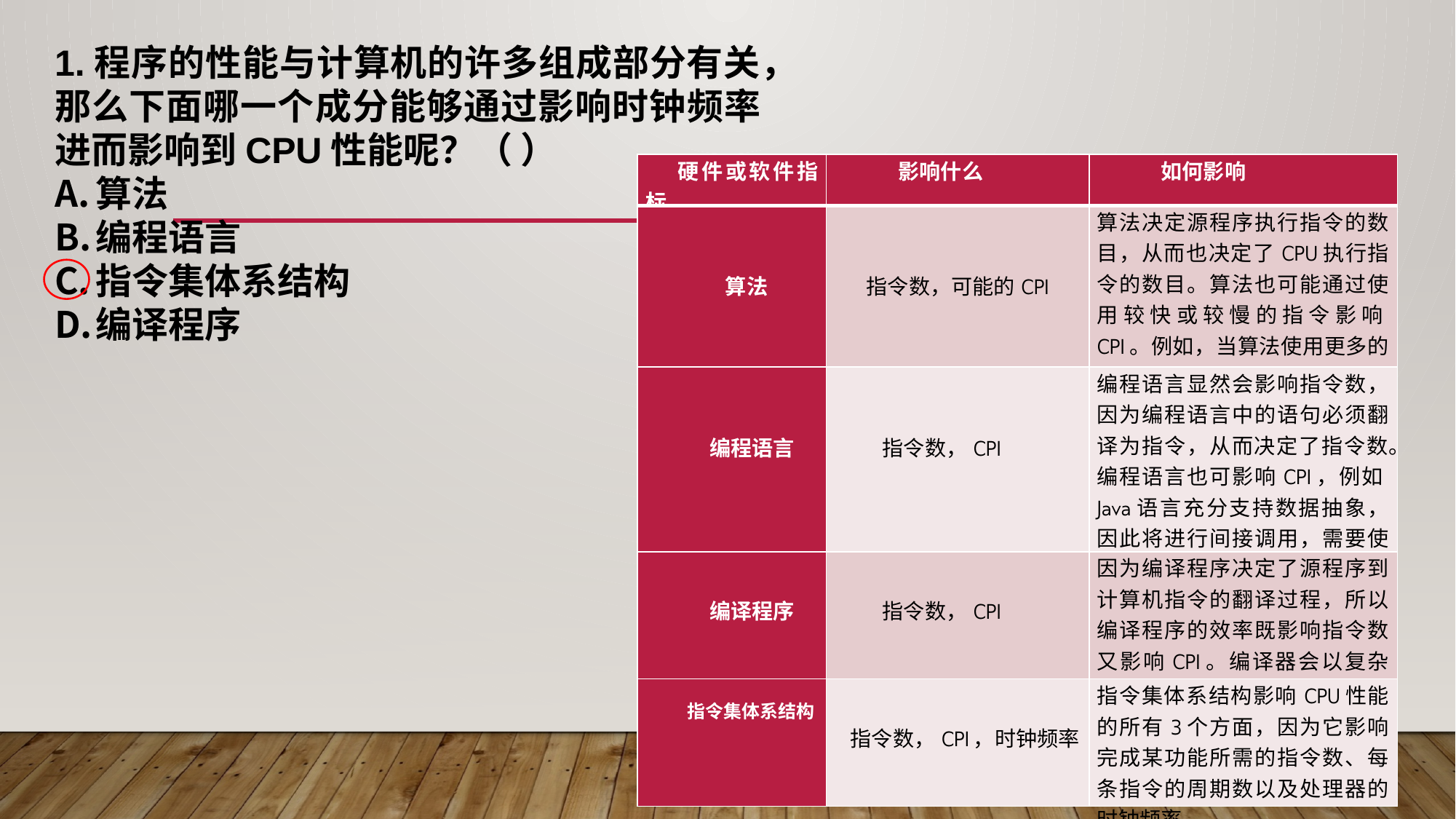

1.程序的性能与计算机的许多组成部分有关，那么下面哪一个成分能够通过影响时钟频率进而影响到CPU性能呢？（ ）
算法
编程语言
指令集体系结构
编译程序
| 硬件或软件指标 | 影响什么 | 如何影响 |
| --- | --- | --- |
| 算法 | 指令数，可能的CPI | 算法决定源程序执行指令的数目，从而也决定了CPU执行指令的数目。算法也可能通过使用较快或较慢的指令影响CPI。例如，当算法使用更多的除法运算时将会导致CPI增大。 |
| 编程语言 | 指令数，CPI | 编程语言显然会影响指令数，因为编程语言中的语句必须翻译为指令，从而决定了指令数。编程语言也可影响CPI，例如Java语言充分支持数据抽象，因此将进行间接调用，需要使用较高的CPI指令。 |
| 编译程序 | 指令数，CPI | 因为编译程序决定了源程序到计算机指令的翻译过程，所以编译程序的效率既影响指令数又影响CPI。编译器会以复杂的方式影响CPI。 |
| 指令集体系结构 | 指令数，CPI，时钟频率 | 指令集体系结构影响CPU性能的所有3个方面，因为它影响完成某功能所需的指令数、每条指令的周期数以及处理器的时钟频率。 |